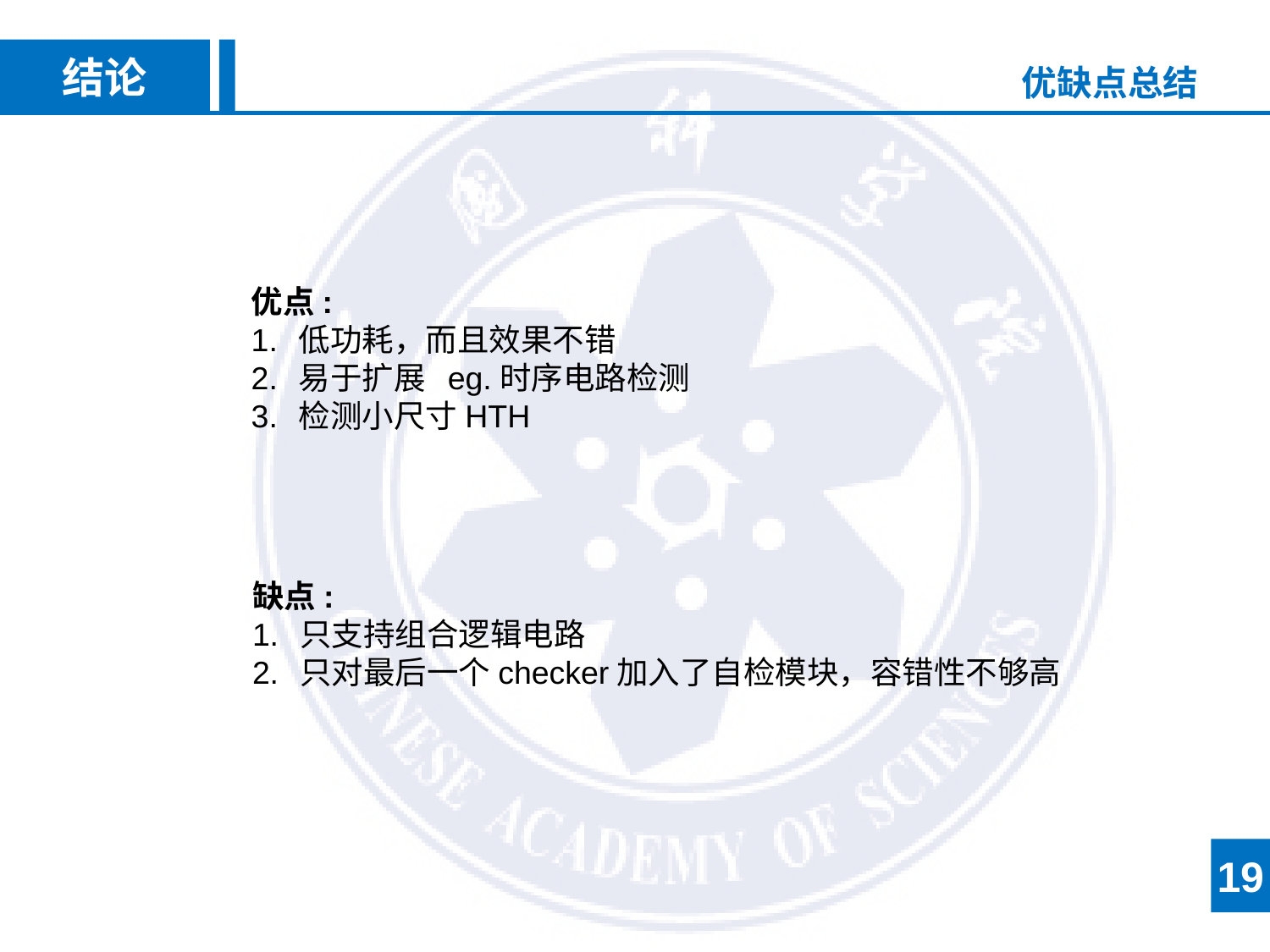

结论

优缺点总结
优点:
低功耗，而且效果不错
易于扩展  eg.时序电路检测
检测小尺寸HTH
缺点:
只支持组合逻辑电路
只对最后一个checker加入了自检模块，容错性不够高

19